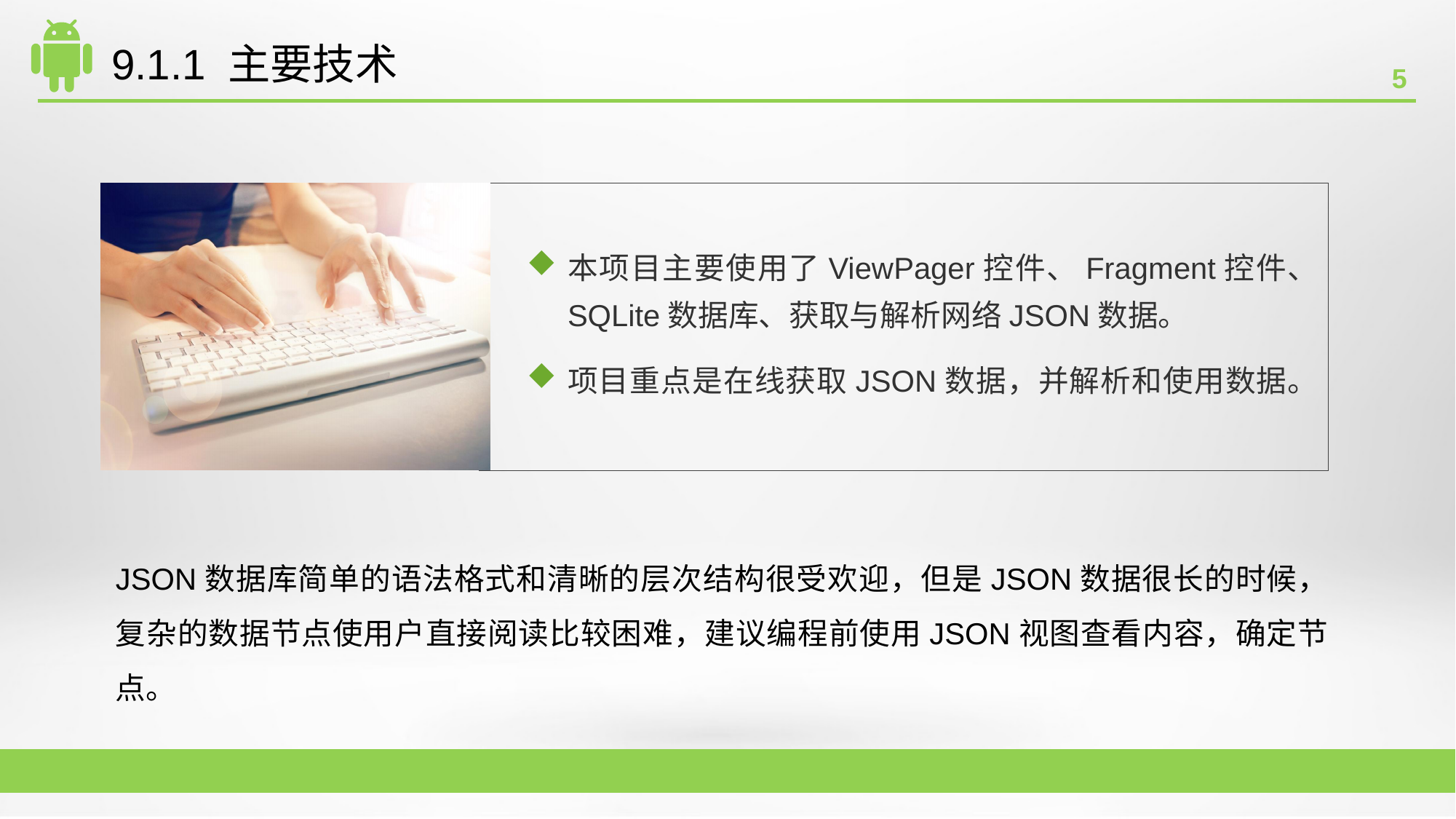

# 9.1.1 主要技术

本项目主要使用了ViewPager控件、Fragment控件、SQLite数据库、获取与解析网络JSON数据。
项目重点是在线获取JSON数据，并解析和使用数据。
JSON数据库简单的语法格式和清晰的层次结构很受欢迎，但是JSON数据很长的时候，复杂的数据节点使用户直接阅读比较困难，建议编程前使用JSON视图查看内容，确定节点。